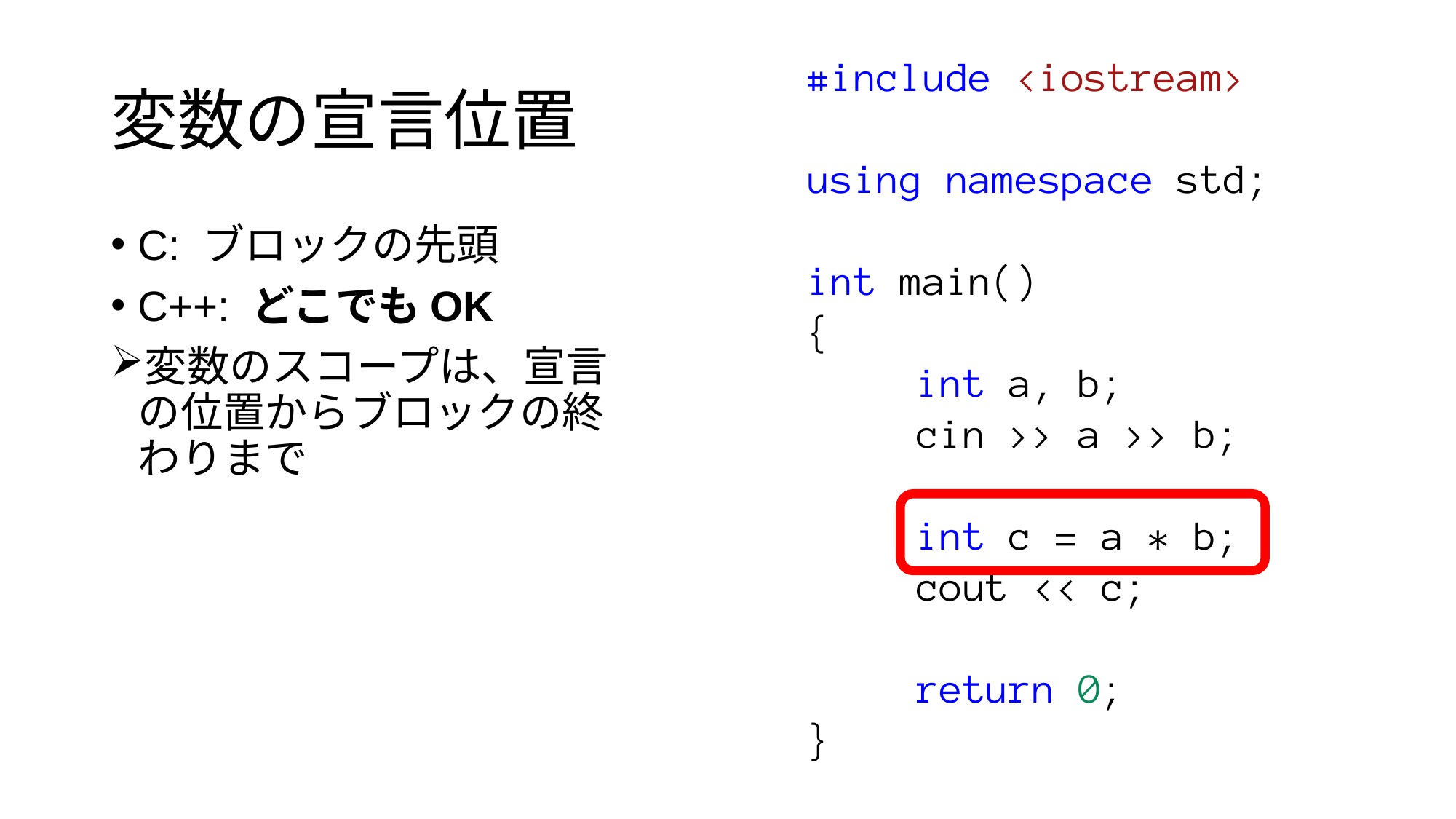

#include <iostream>
using namespace std;
int main()
{
int a, b;
cin >> a >> b;
int c = a * b;
cout << c;
return 0;
}
# 変数の宣言位置
C: ブロックの先頭
C++: どこでもOK
変数のスコープは、宣言の位置からブロックの終わりまで